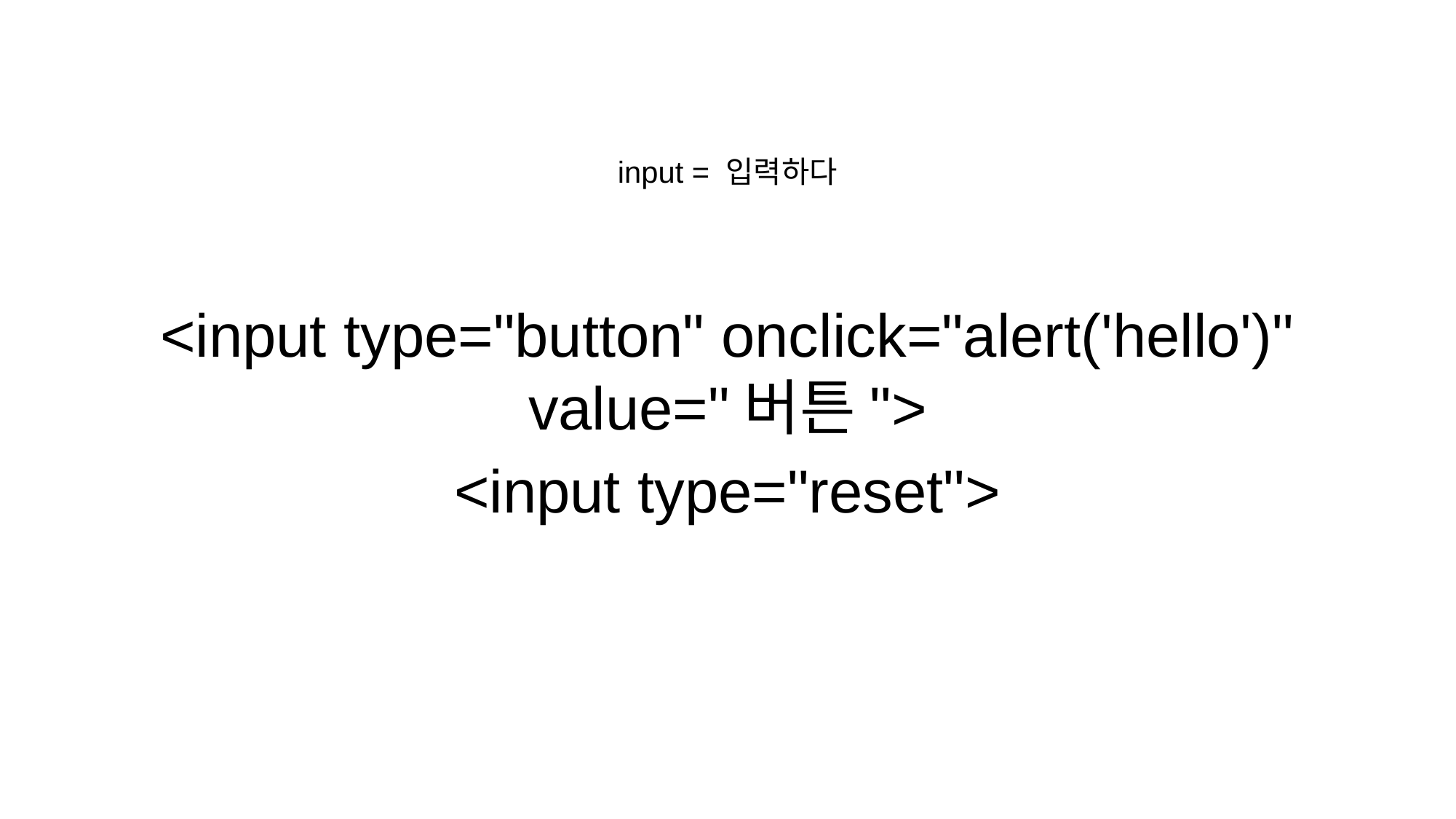

input = 입력하다
<input type="button" onclick="alert('hello')"
value="버튼">
<input type="reset">